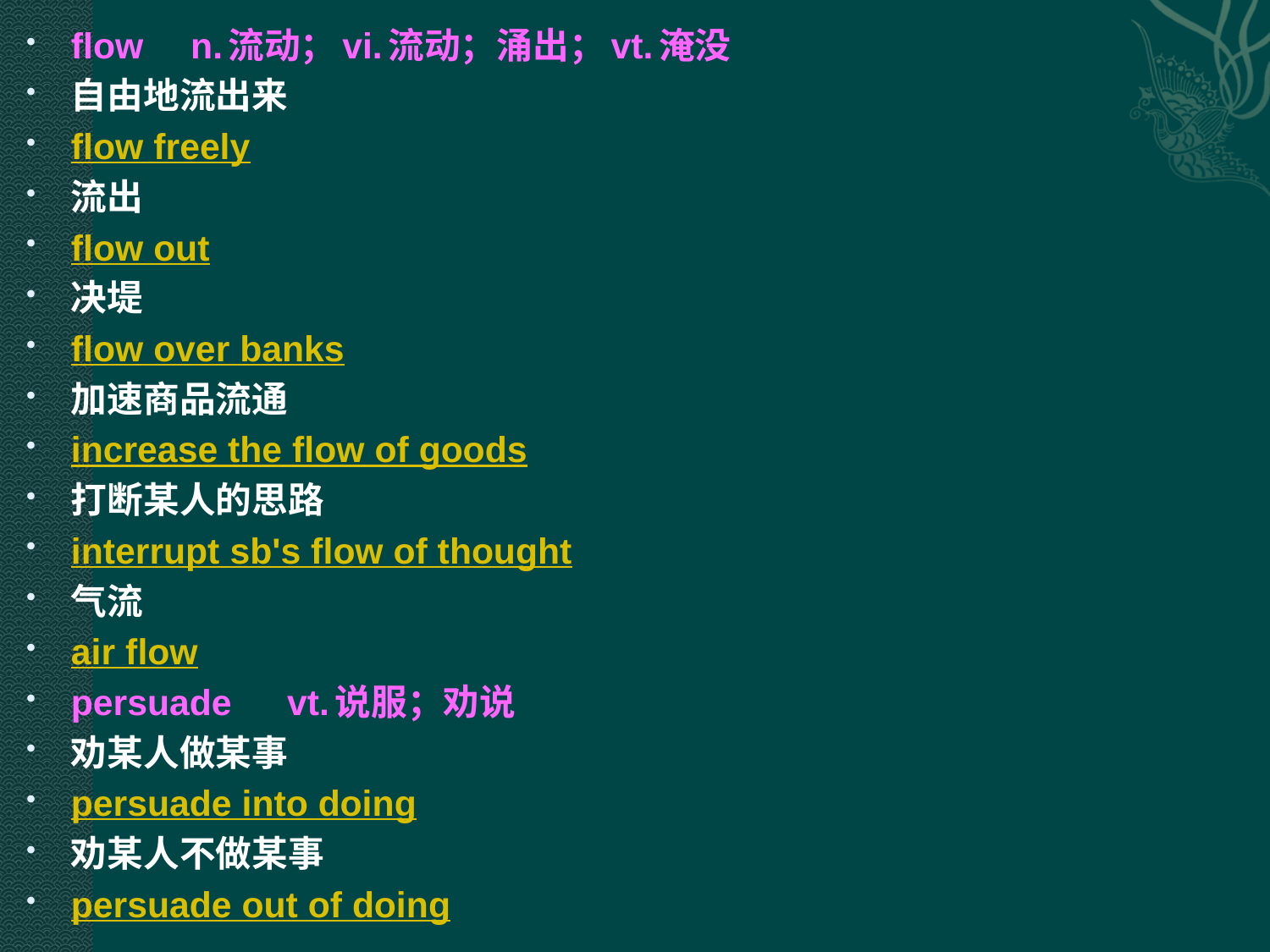

flow　n.流动；vi.流动；涌出；vt.淹没
自由地流出来
flow freely
流出
flow out
决堤
flow over banks
加速商品流通
increase the flow of goods
打断某人的思路
interrupt sb's flow of thought
气流
air flow
persuade　 vt.说服；劝说
劝某人做某事
persuade into doing
劝某人不做某事
persuade out of doing